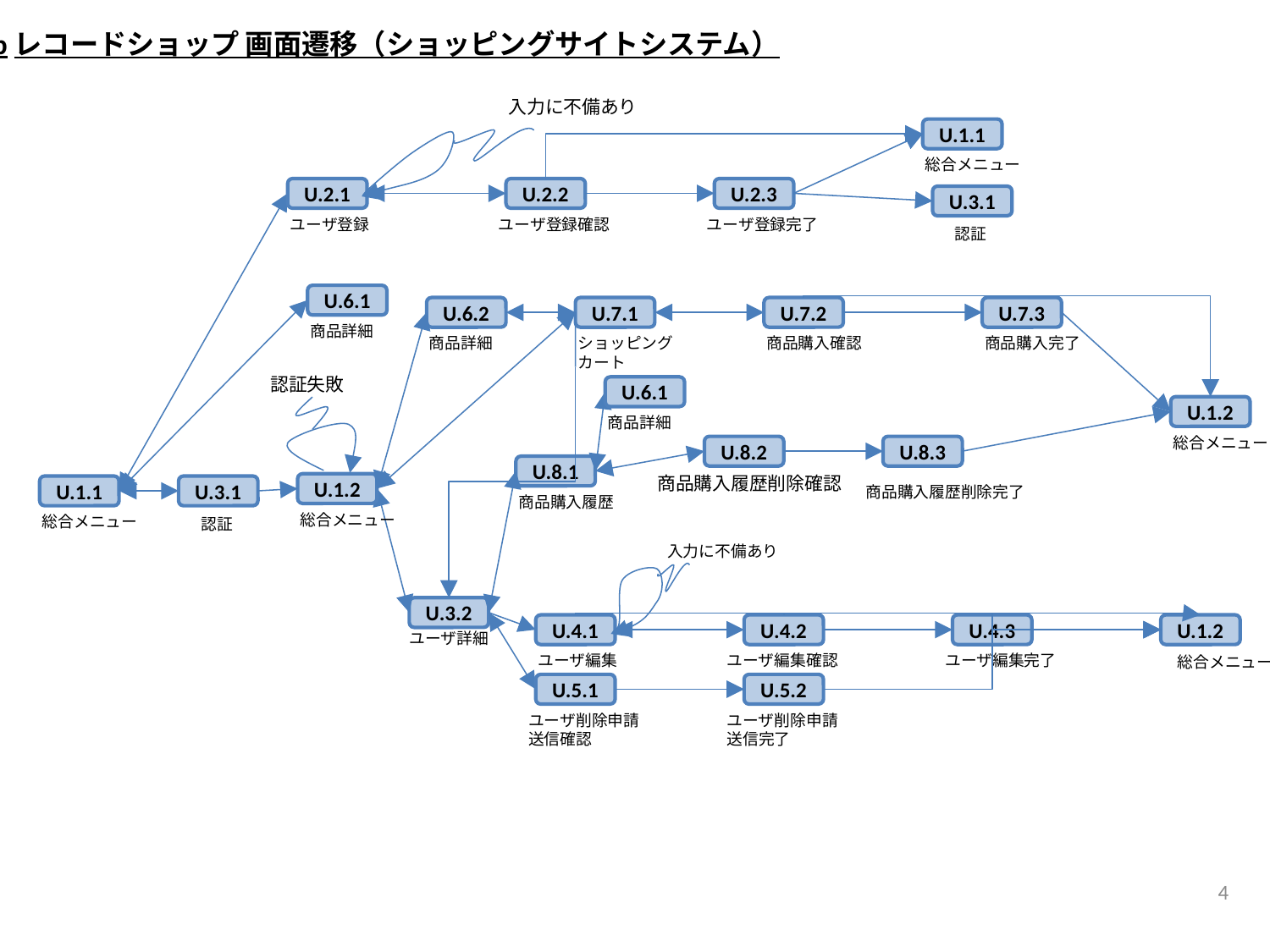

Webレコードショップ 画面遷移（ショッピングサイトシステム）
入力に不備あり

U.1.1

総合メニュー
U.2.1
U.2.2
U.2.3
U.3.1
ユーザ登録
ユーザ登録確認
ユーザ登録完了
認証
U.6.1
U.6.2
U.7.1
U.7.2
U.7.3
商品詳細
商品詳細
ショッピングカート
商品購入確認
商品購入完了
認証失敗
U.6.1
U.1.2

商品詳細

総合メニュー
U.8.3
U.8.2
U.8.1
商品購入履歴削除確認
U.1.2
U.1.1
U.3.1
商品購入履歴削除完了
商品購入履歴
総合メニュー
総合メニュー
認証
入力に不備あり

U.3.2
U.4.1
U.4.2
U.4.3
U.1.2
ユーザ詳細
ユーザ編集
ユーザ編集確認
ユーザ編集完了
総合メニュー
U.5.1
U.5.2
ユーザ削除申請送信確認
ユーザ削除申請送信完了
4